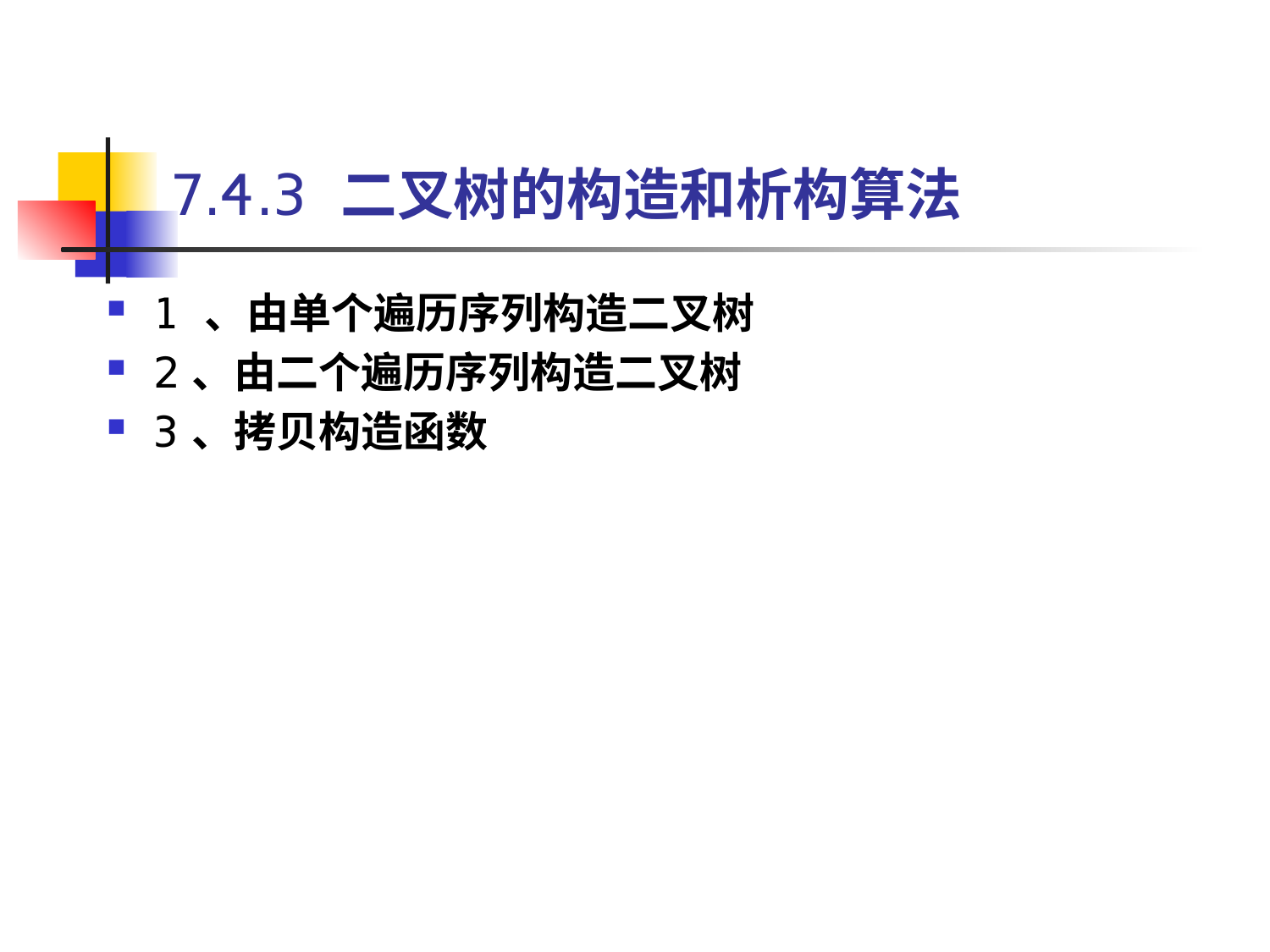

# 7.4.3 二叉树的构造和析构算法
1 、由单个遍历序列构造二叉树
2、由二个遍历序列构造二叉树
3、拷贝构造函数